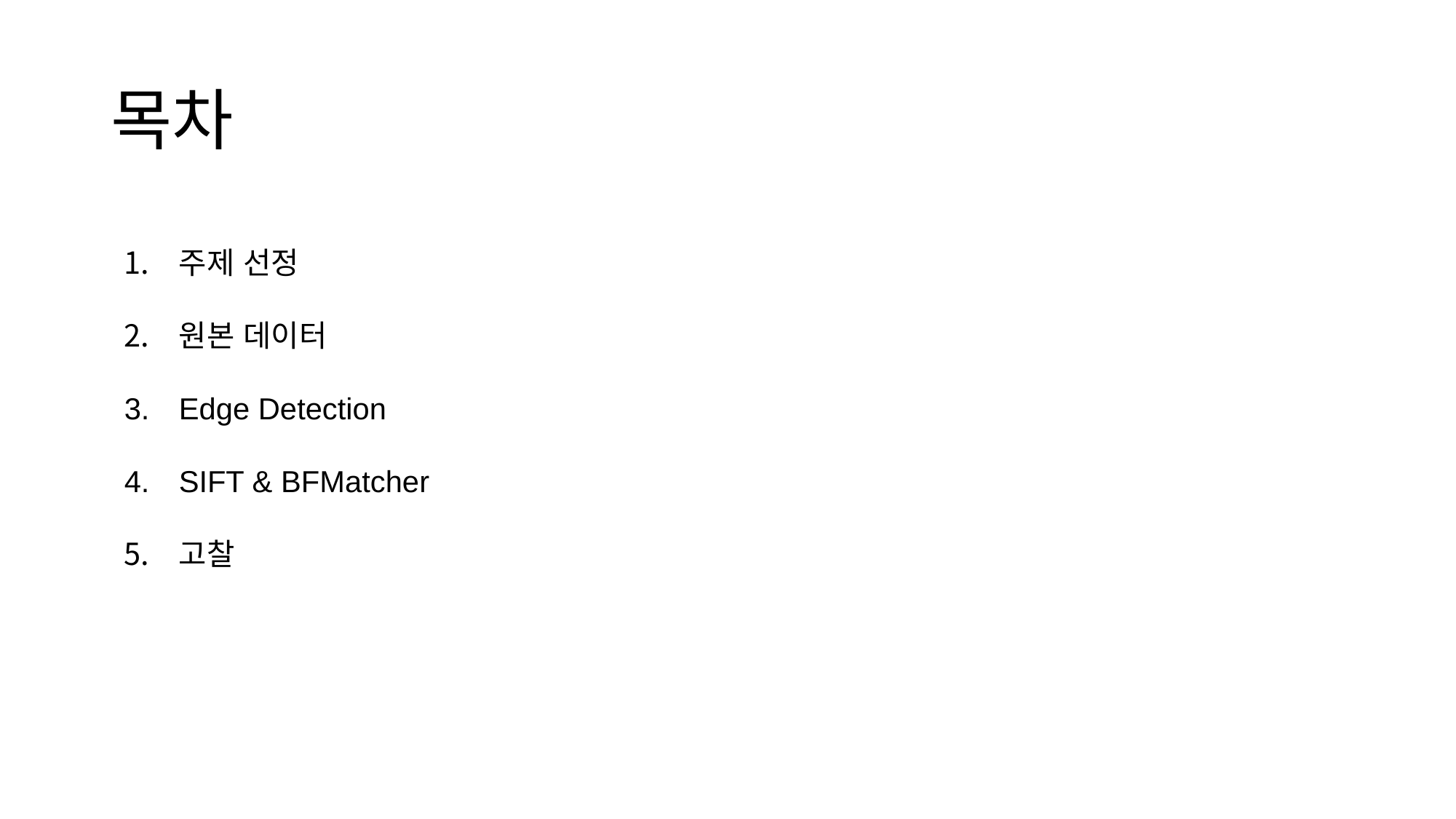

# 목차
주제 선정
원본 데이터
Edge Detection
SIFT & BFMatcher
고찰